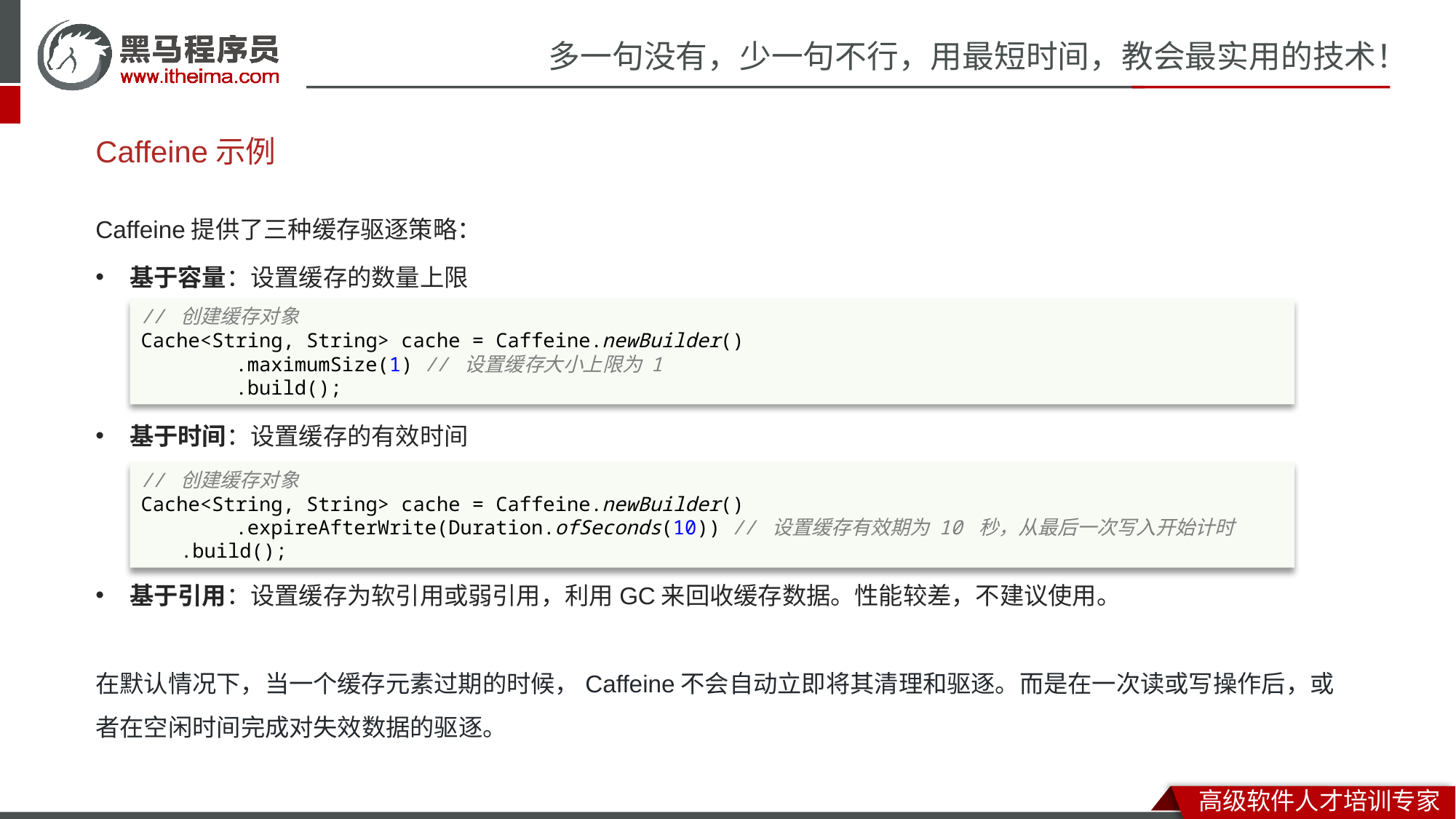

# Caffeine示例
Caffeine提供了三种缓存驱逐策略：
基于容量：设置缓存的数量上限

基于时间：设置缓存的有效时间

基于引用：设置缓存为软引用或弱引用，利用GC来回收缓存数据。性能较差，不建议使用。

在默认情况下，当一个缓存元素过期的时候，Caffeine不会自动立即将其清理和驱逐。而是在一次读或写操作后，或者在空闲时间完成对失效数据的驱逐。
// 创建缓存对象
Cache<String, String> cache = Caffeine.newBuilder()
        .maximumSize(1) // 设置缓存大小上限为 1
        .build();
// 创建缓存对象
Cache<String, String> cache = Caffeine.newBuilder()
        .expireAfterWrite(Duration.ofSeconds(10)) // 设置缓存有效期为 10 秒，从最后一次写入开始计时
        .build();